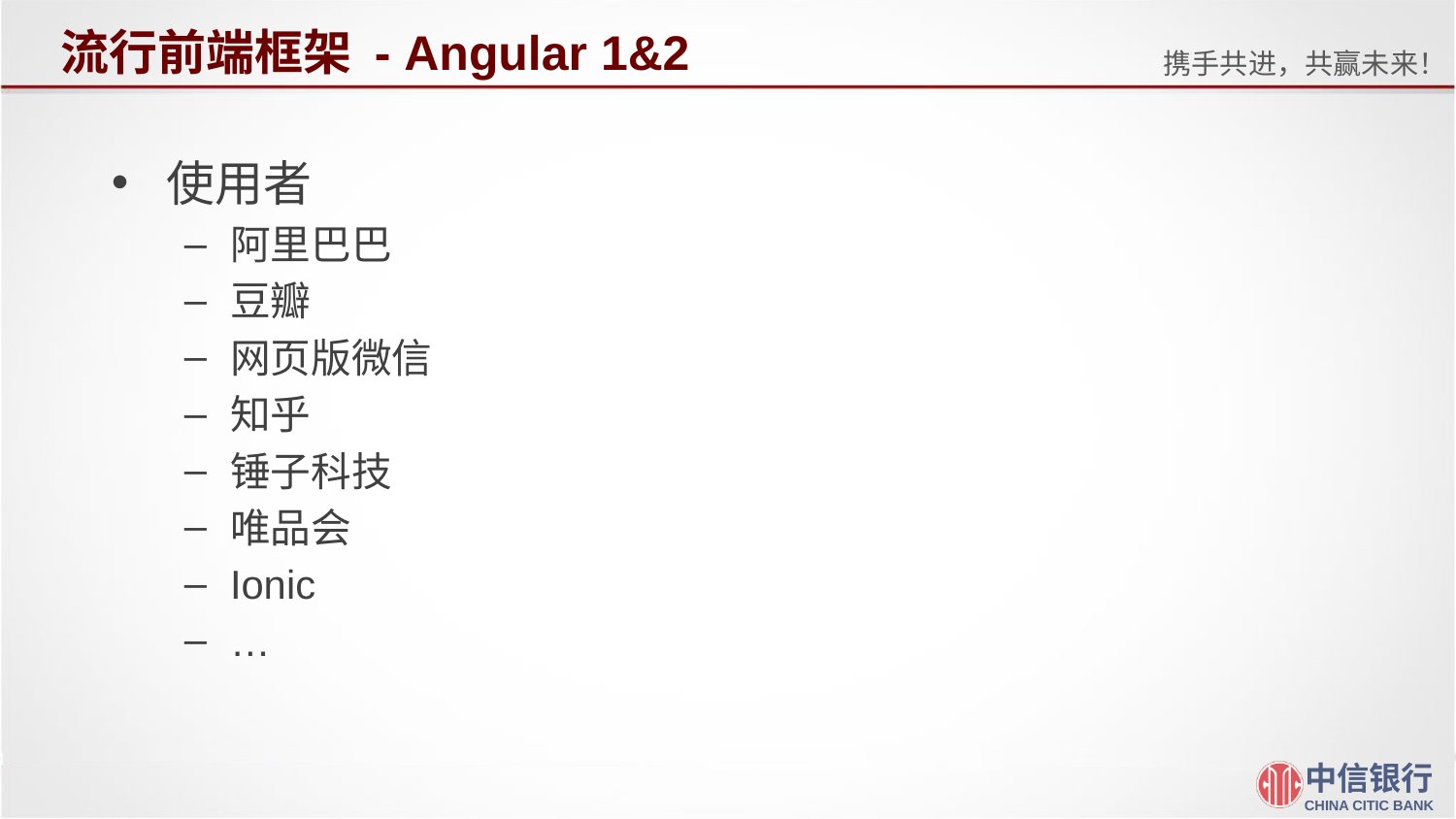

# 流行前端框架 - Angular 1&2
使用者
阿里巴巴
豆瓣
网页版微信
知乎
锤子科技
唯品会
Ionic
…